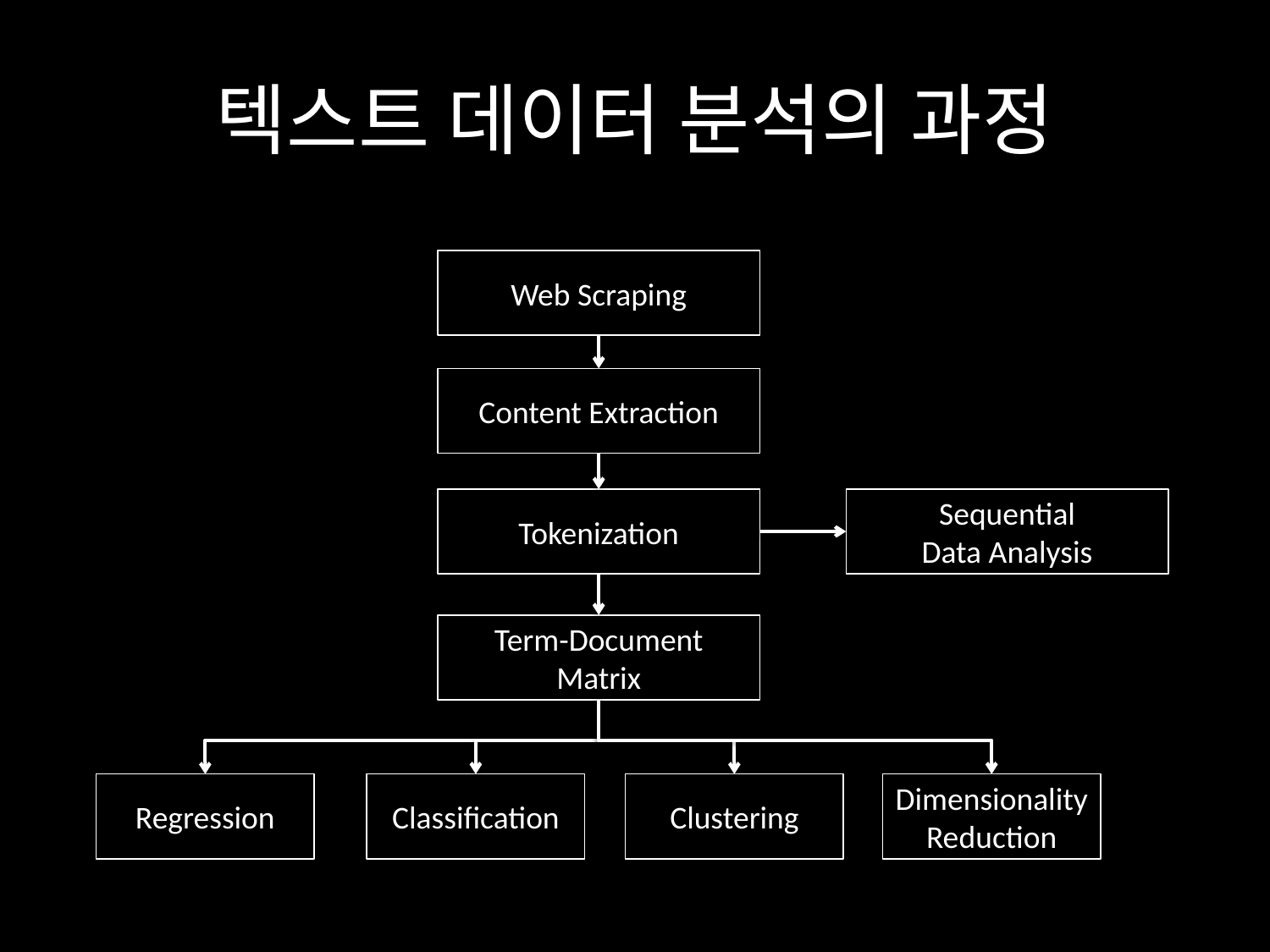

# 텍스트 데이터 분석의 과정
Web Scraping
Content Extraction
Tokenization
Sequential
Data Analysis
Term-Document
Matrix
Regression
Classification
Clustering
Dimensionality
Reduction